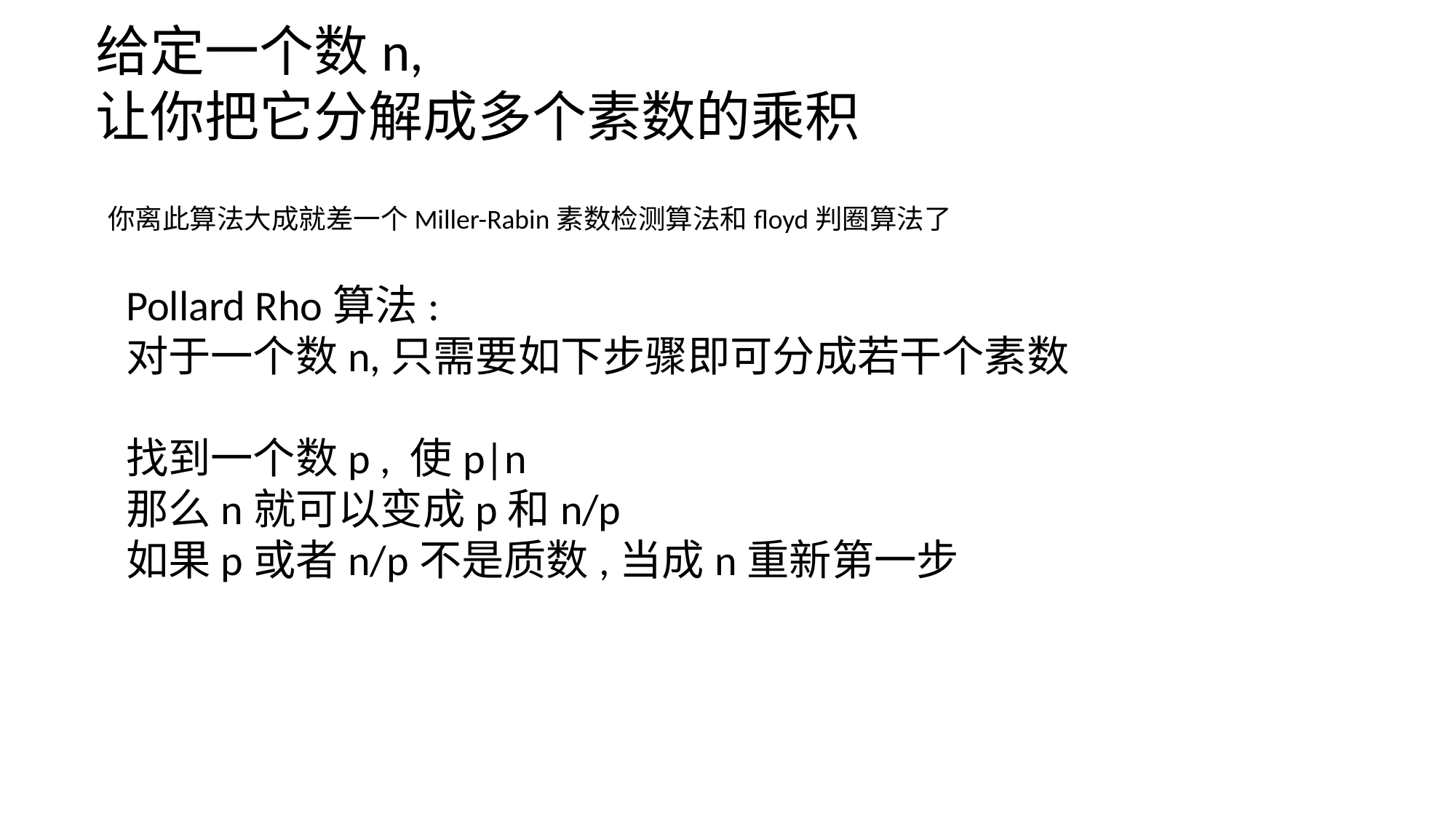

给定一个数n,
让你把它分解成多个素数的乘积
你离此算法大成就差一个Miller-Rabin素数检测算法和floyd判圈算法了

Pollard Rho算法:
对于一个数n,只需要如下步骤即可分成若干个素数

找到一个数p , 使p|n
那么n就可以变成p和n/p
如果p或者n/p不是质数,当成n重新第一步